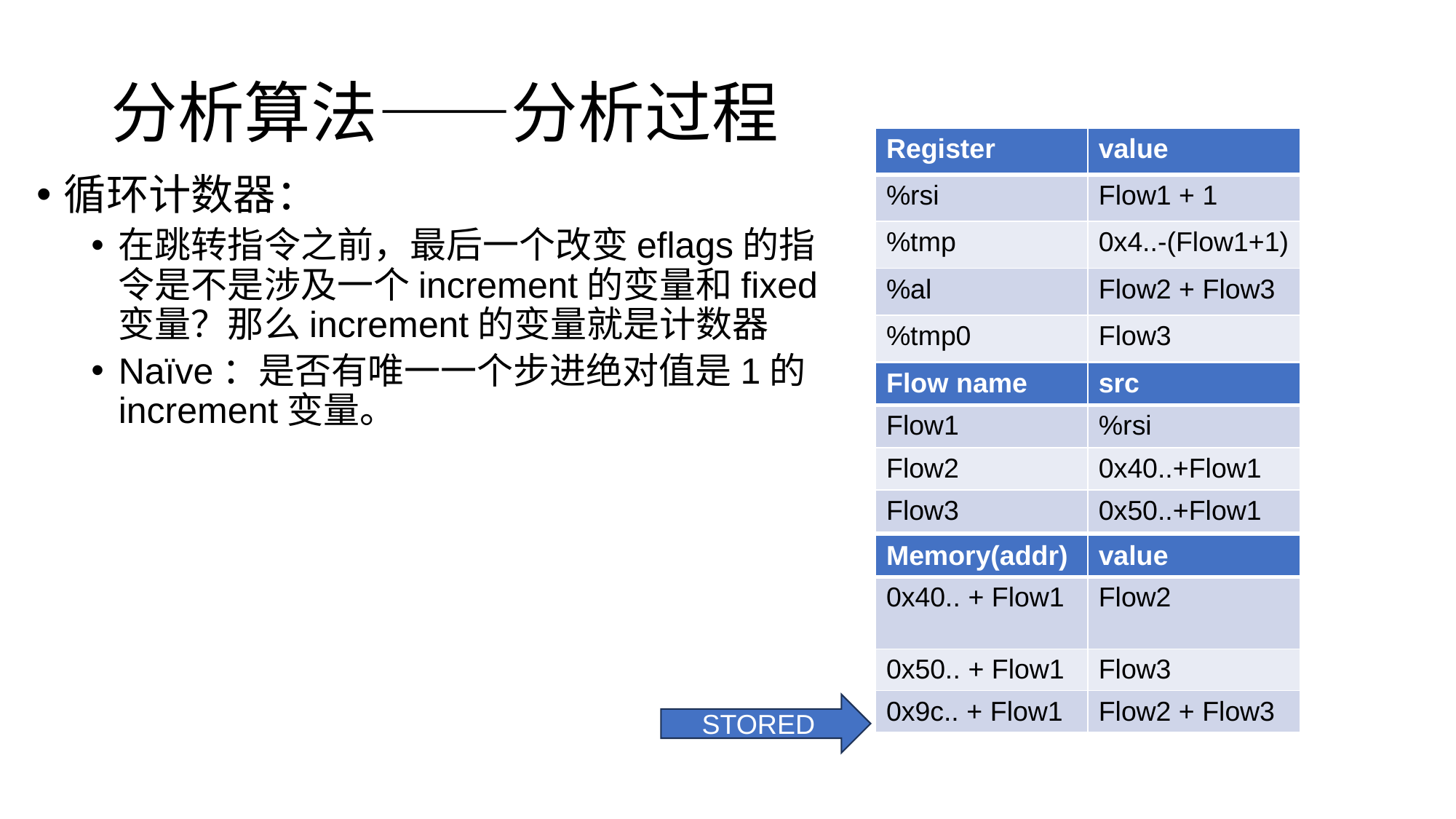

# 分析算法——分析过程
| Register | value |
| --- | --- |
| %rsi | Flow1 + 1 |
| %tmp | 0x4..-(Flow1+1) |
| %al | Flow2 + Flow3 |
| %tmp0 | Flow3 |
循环计数器：
在跳转指令之前，最后一个改变eflags的指令是不是涉及一个increment的变量和fixed变量？那么increment的变量就是计数器
Naïve：是否有唯一一个步进绝对值是1的increment变量。

| Flow name | src |
| --- | --- |
| Flow1 | %rsi |
| Flow2 | 0x40..+Flow1 |
| Flow3 | 0x50..+Flow1 |
| Memory(addr) | value |
| --- | --- |
| 0x40.. + Flow1 | Flow2 |
| 0x50.. + Flow1 | Flow3 |
| 0x9c.. + Flow1 | Flow2 + Flow3 |
STORED